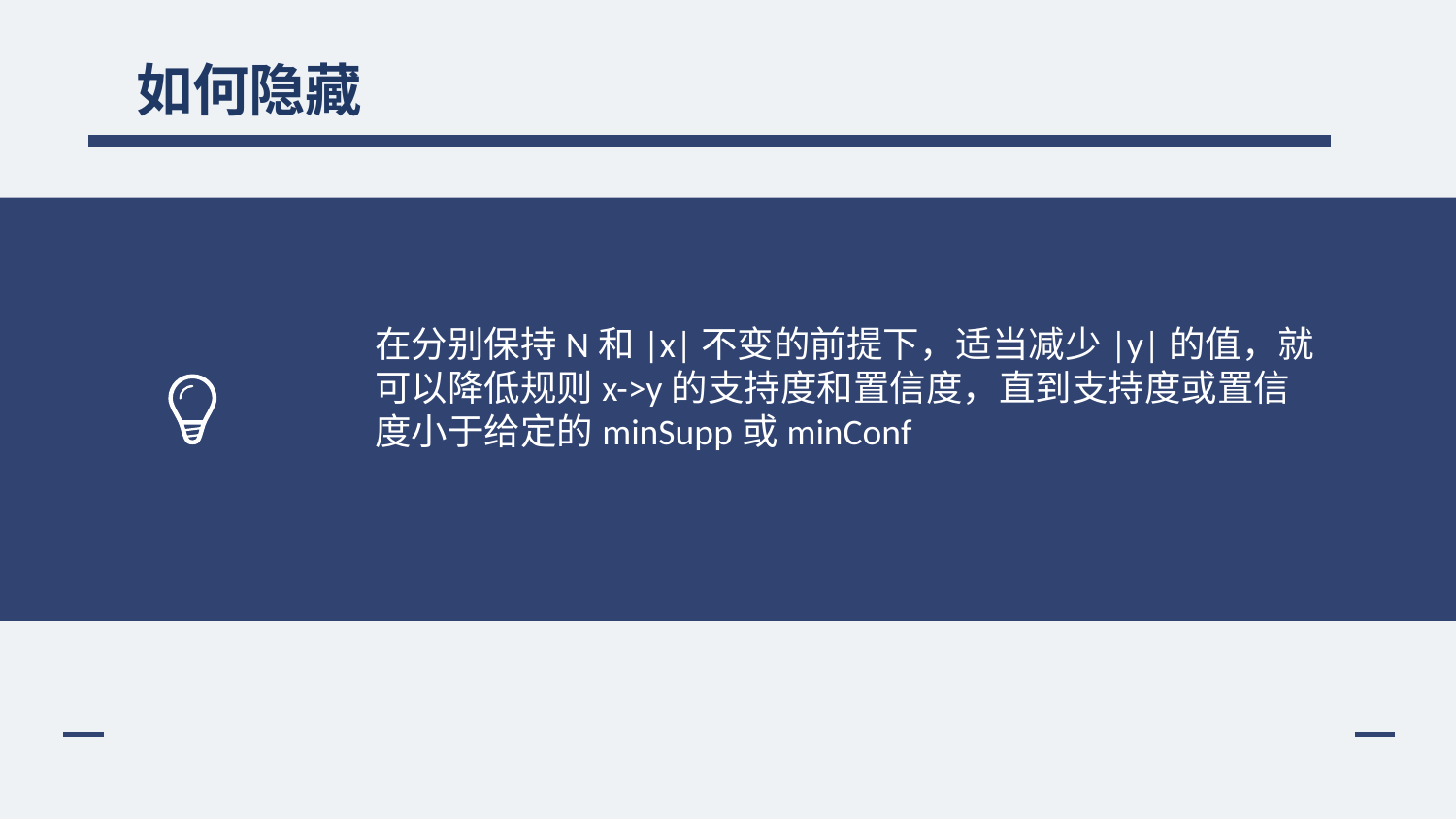

如何隐藏

在分别保持N和|x|不变的前提下，适当减少|y|的值，就可以降低规则x->y的支持度和置信度，直到支持度或置信度小于给定的minSupp或minConf